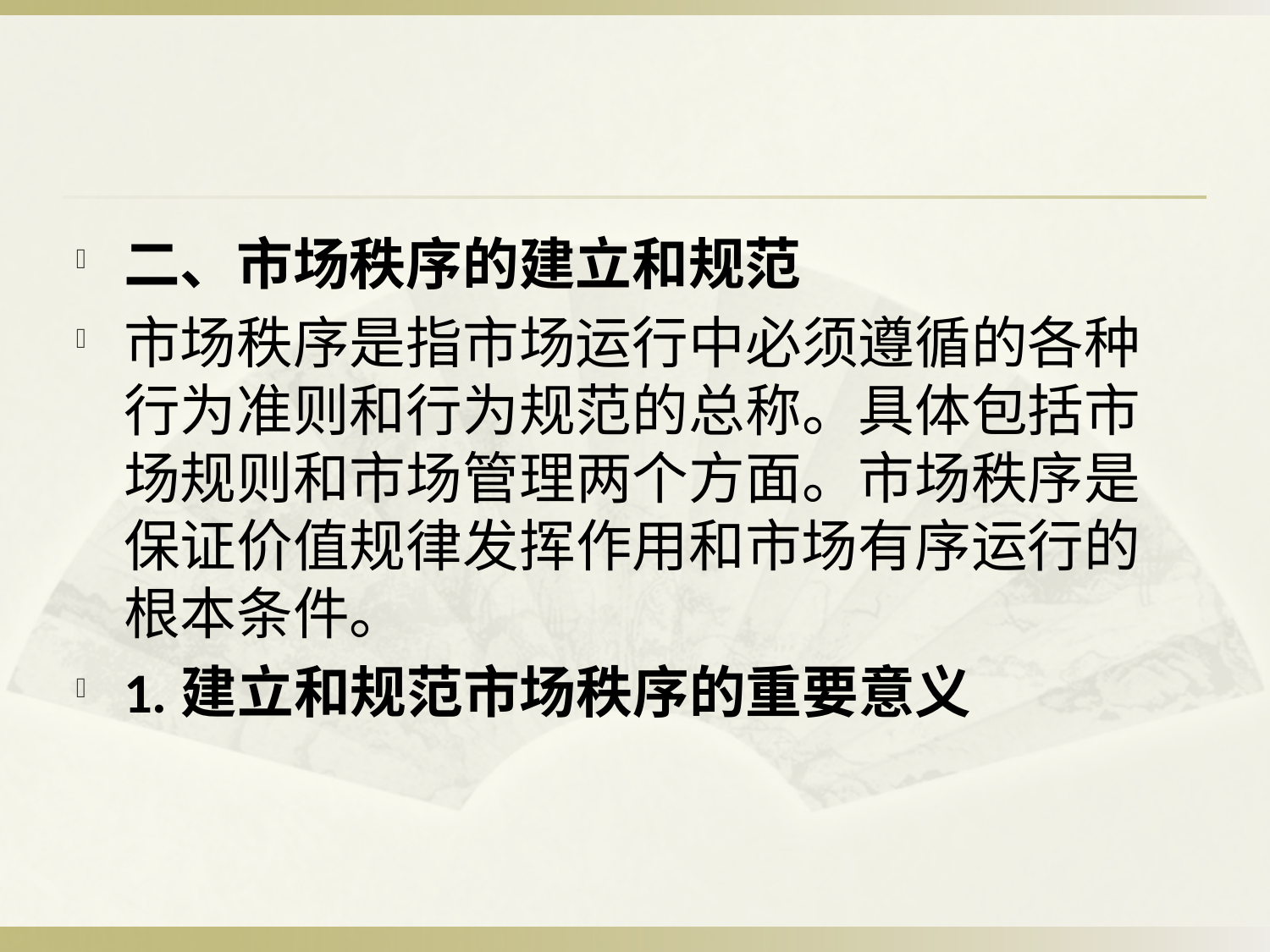

#
二、市场秩序的建立和规范
市场秩序是指市场运行中必须遵循的各种行为准则和行为规范的总称。具体包括市场规则和市场管理两个方面。市场秩序是保证价值规律发挥作用和市场有序运行的根本条件。
1.建立和规范市场秩序的重要意义